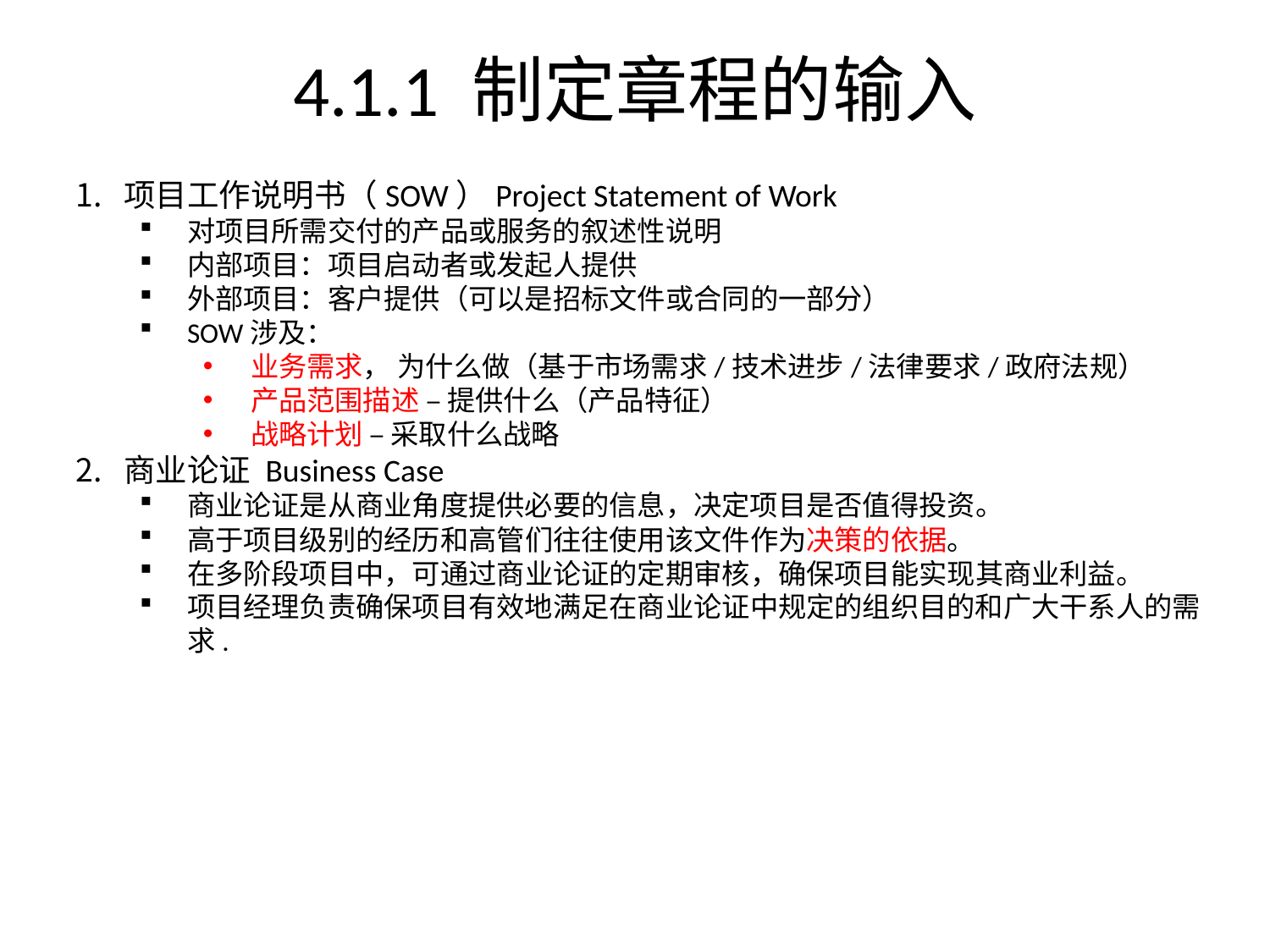

# 4.1.1 制定章程的输入
项目工作说明书（SOW）Project Statement of Work
对项目所需交付的产品或服务的叙述性说明
内部项目：项目启动者或发起人提供
外部项目：客户提供（可以是招标文件或合同的一部分）
SOW涉及：
业务需求， 为什么做（基于市场需求/技术进步/法律要求/政府法规）
产品范围描述 – 提供什么（产品特征）
战略计划 – 采取什么战略
商业论证 Business Case
商业论证是从商业角度提供必要的信息，决定项目是否值得投资。
高于项目级别的经历和高管们往往使用该文件作为决策的依据。
在多阶段项目中，可通过商业论证的定期审核，确保项目能实现其商业利益。
项目经理负责确保项目有效地满足在商业论证中规定的组织目的和广大干系人的需求.